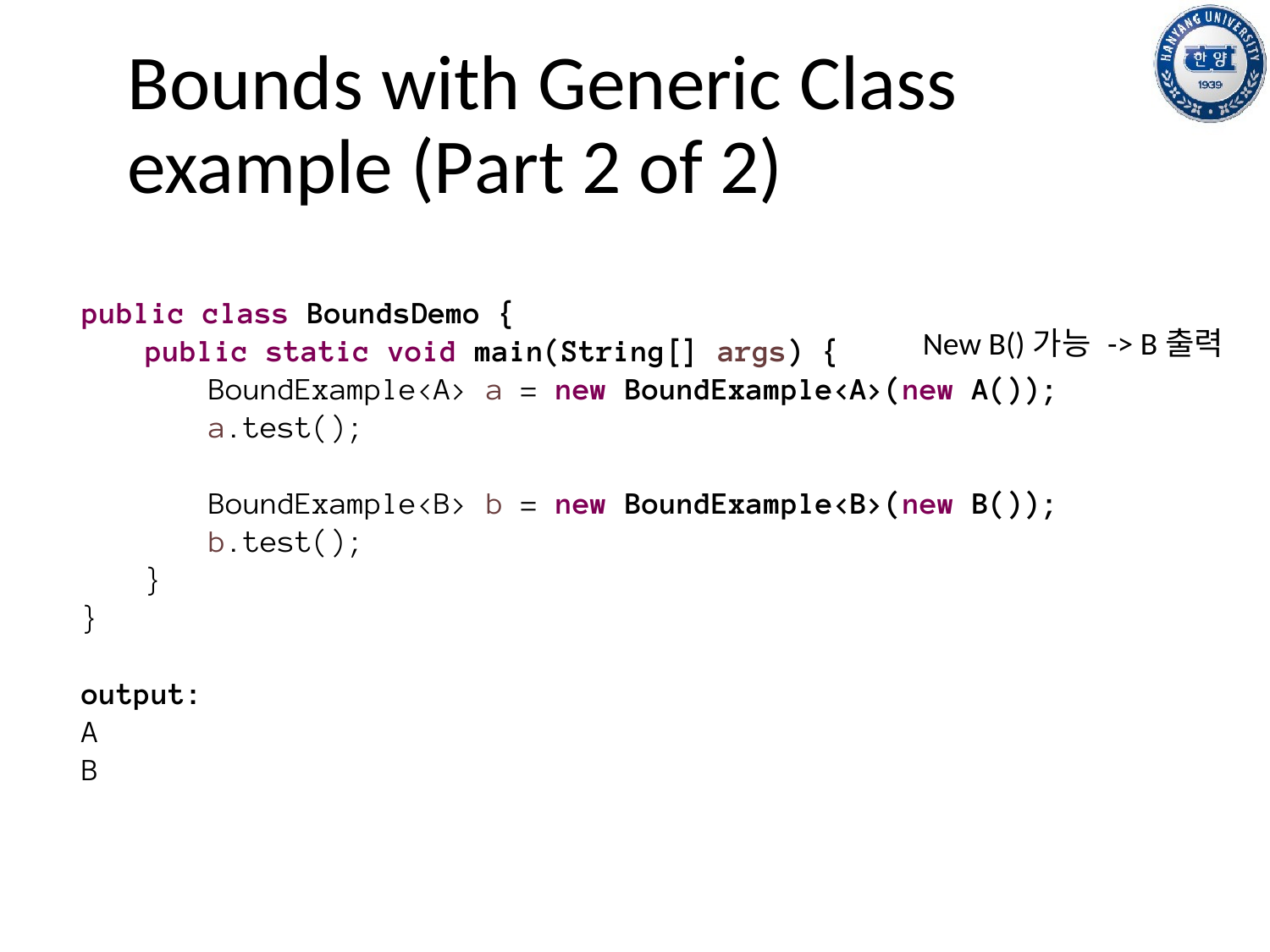

# Bounds with Generic Class example (Part 2 of 2)
public class BoundsDemo {
public static void main(String[] args) {
BoundExample<A> a = new BoundExample<A>(new A());
a.test();

BoundExample<B> b = new BoundExample<B>(new B());
b.test();
}
}

output:
A
B
New B()가능 -> B출력